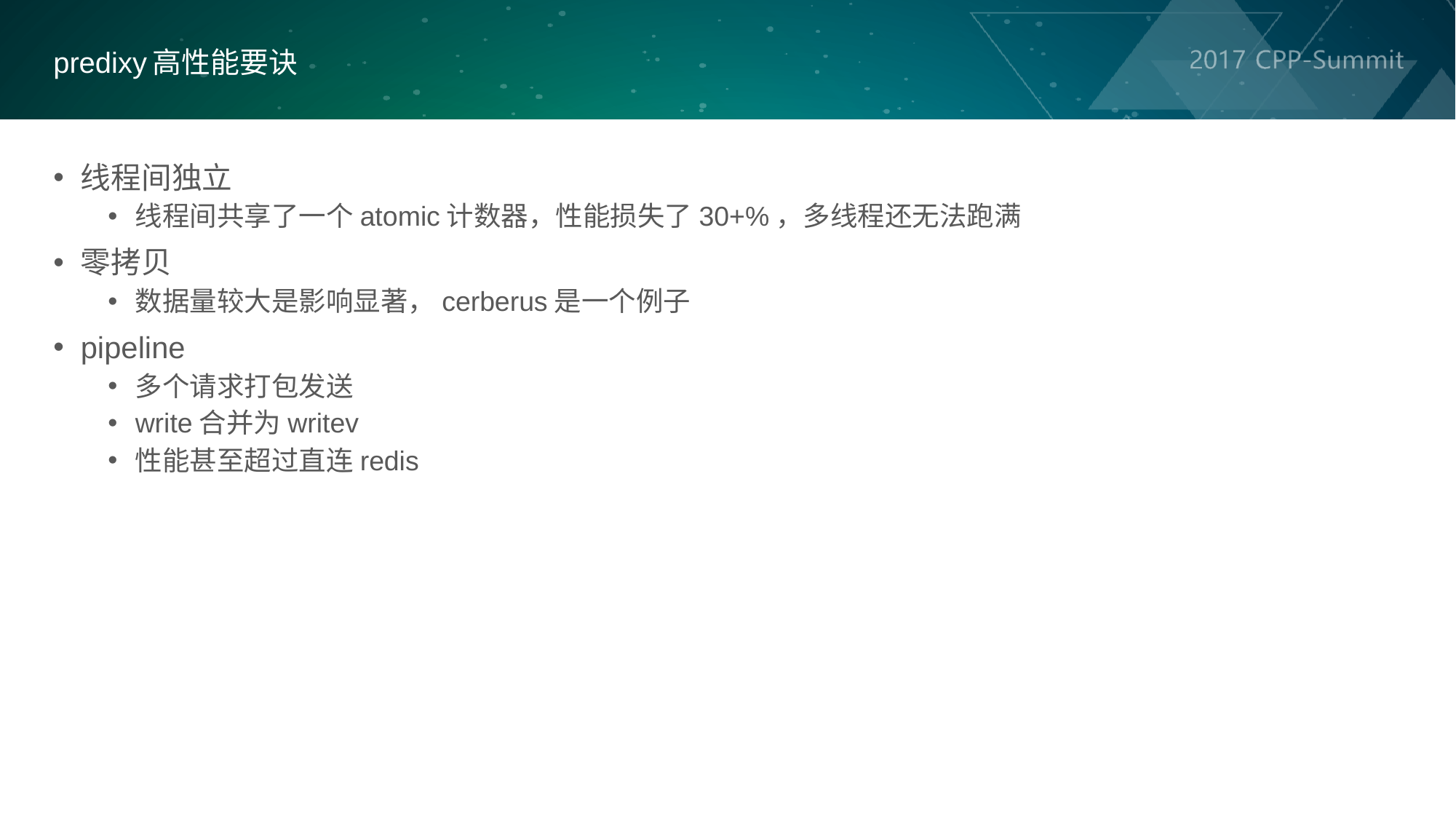

predixy高性能要诀
线程间独立
线程间共享了一个atomic计数器，性能损失了30+%，多线程还无法跑满
零拷贝
数据量较大是影响显著，cerberus是一个例子
pipeline
多个请求打包发送
write合并为writev
性能甚至超过直连redis